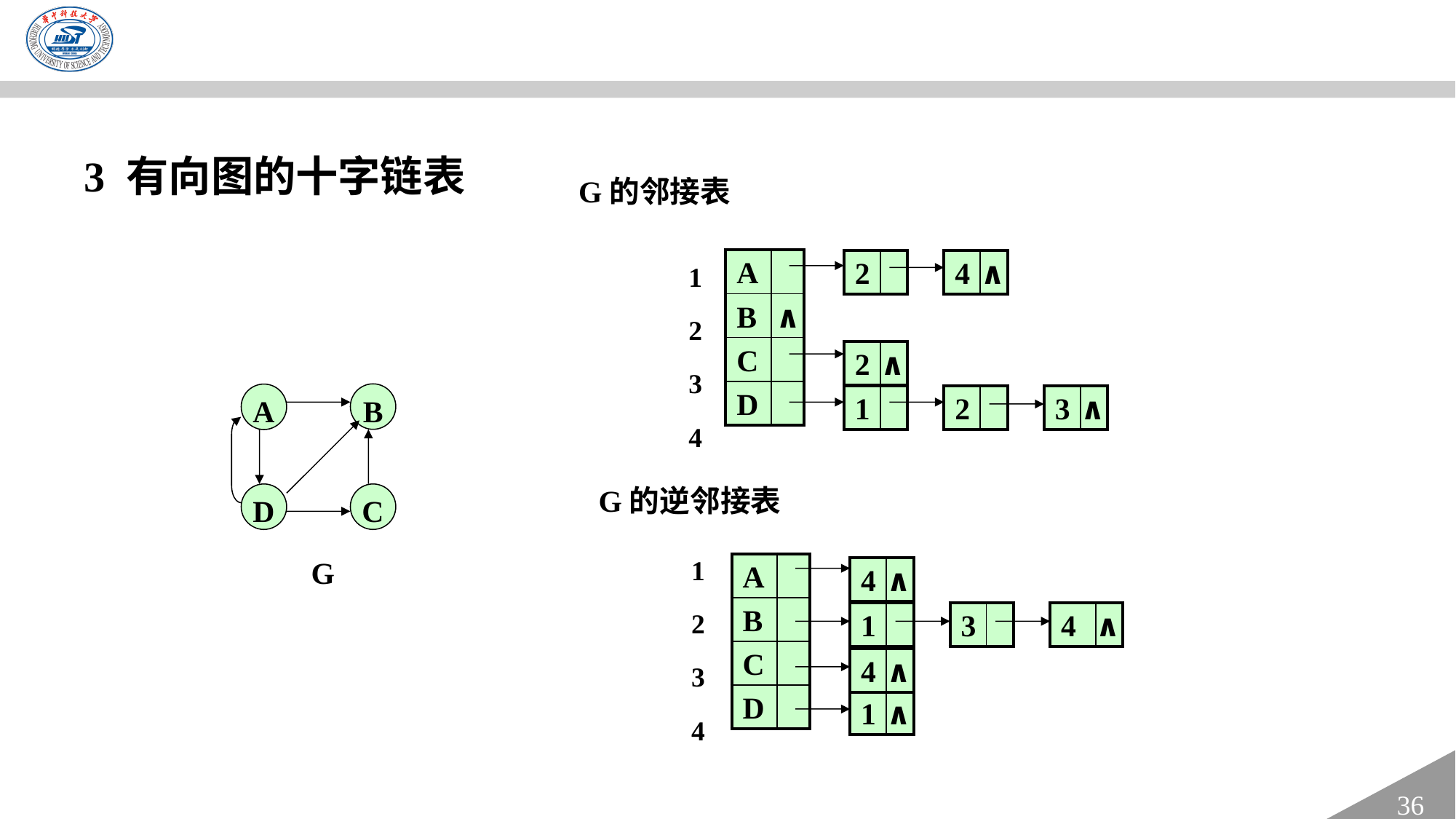

3 有向图的十字链表
G的邻接表
 1
 2
 3
 4
| A |  |
| --- | --- |
| B | ∧ |
| C |  |
| D |  |
| 2 |  |
| --- | --- |
| 4 | ∧ |
| --- | --- |

| 2 | ∧ |
| --- | --- |

B
A
| 1 |  |
| --- | --- |
| 2 |  |
| --- | --- |
| 3 | ∧ |
| --- | --- |

G的逆邻接表
D
C

 1
 2
 3
 4
G
| A |  |
| --- | --- |
| B |  |
| C |  |
| D |  |
| 4 | ∧ |
| --- | --- |

| 1 |  |
| --- | --- |
| 3 |  |
| --- | --- |
| 4 | ∧ |
| --- | --- |

| 4 | ∧ |
| --- | --- |

| 1 | ∧ |
| --- | --- |